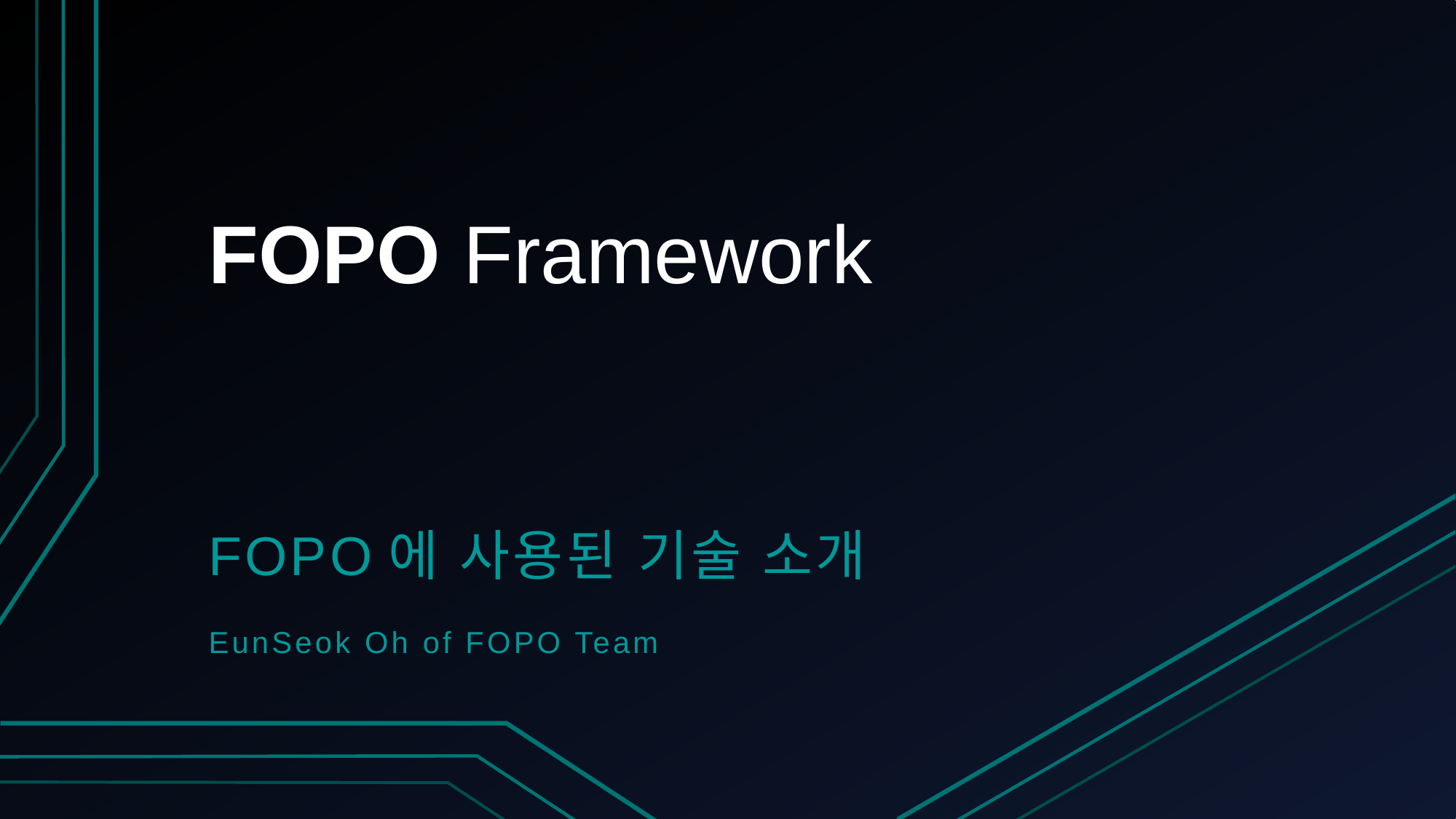

# FOPO Framework
FOPO에 사용된 기술 소개

EunSeok Oh of FOPO Team